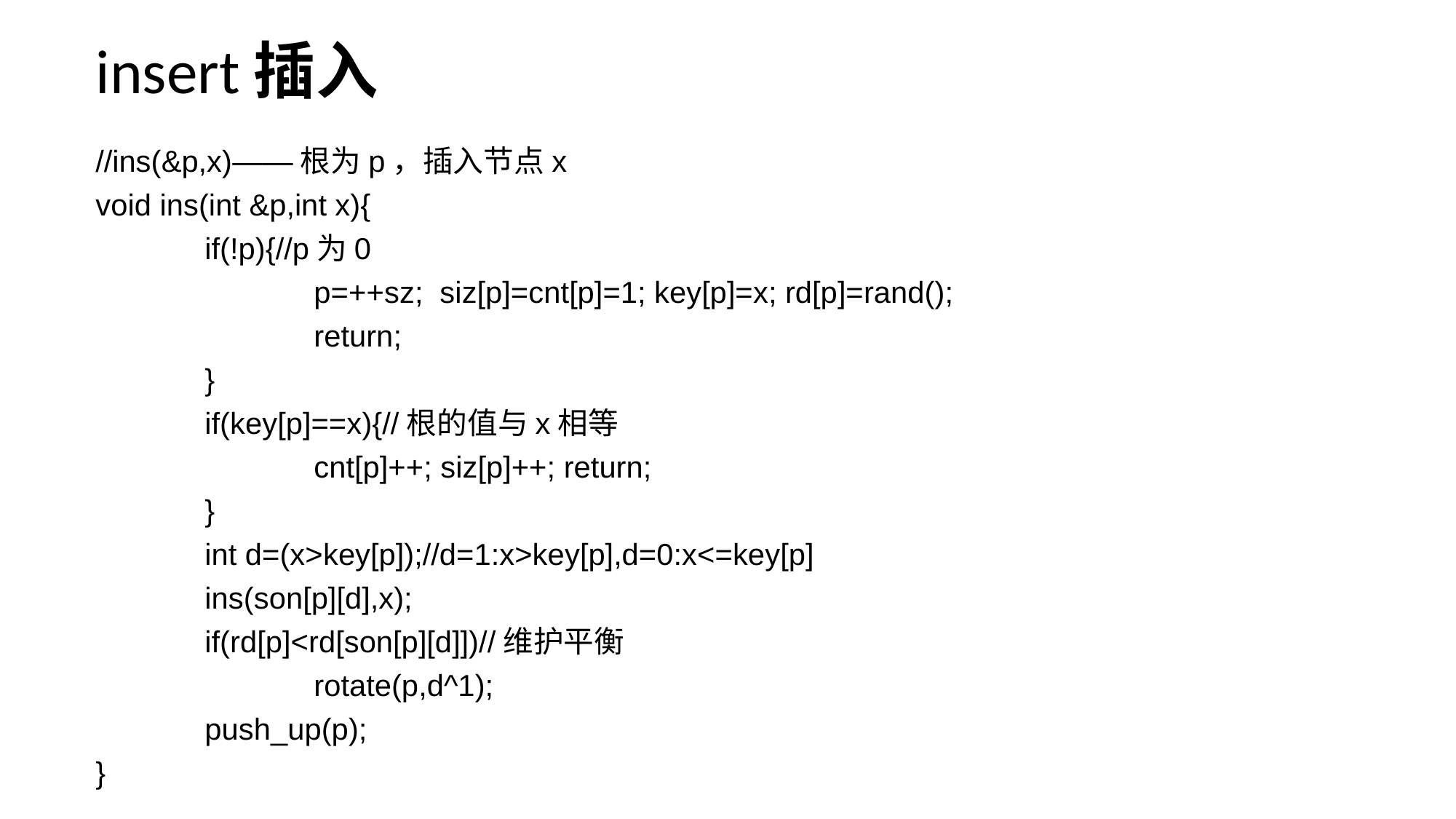

# insert插入
//ins(&p,x)——根为p，插入节点x
void ins(int &p,int x){
	if(!p){//p为0
		p=++sz;  siz[p]=cnt[p]=1; key[p]=x; rd[p]=rand();
		return;
	}
	if(key[p]==x){//根的值与x相等
		cnt[p]++; siz[p]++; return;
	}
	int d=(x>key[p]);//d=1:x>key[p],d=0:x<=key[p]
	ins(son[p][d],x);
	if(rd[p]<rd[son[p][d]])//维护平衡
		rotate(p,d^1);
	push_up(p);
}